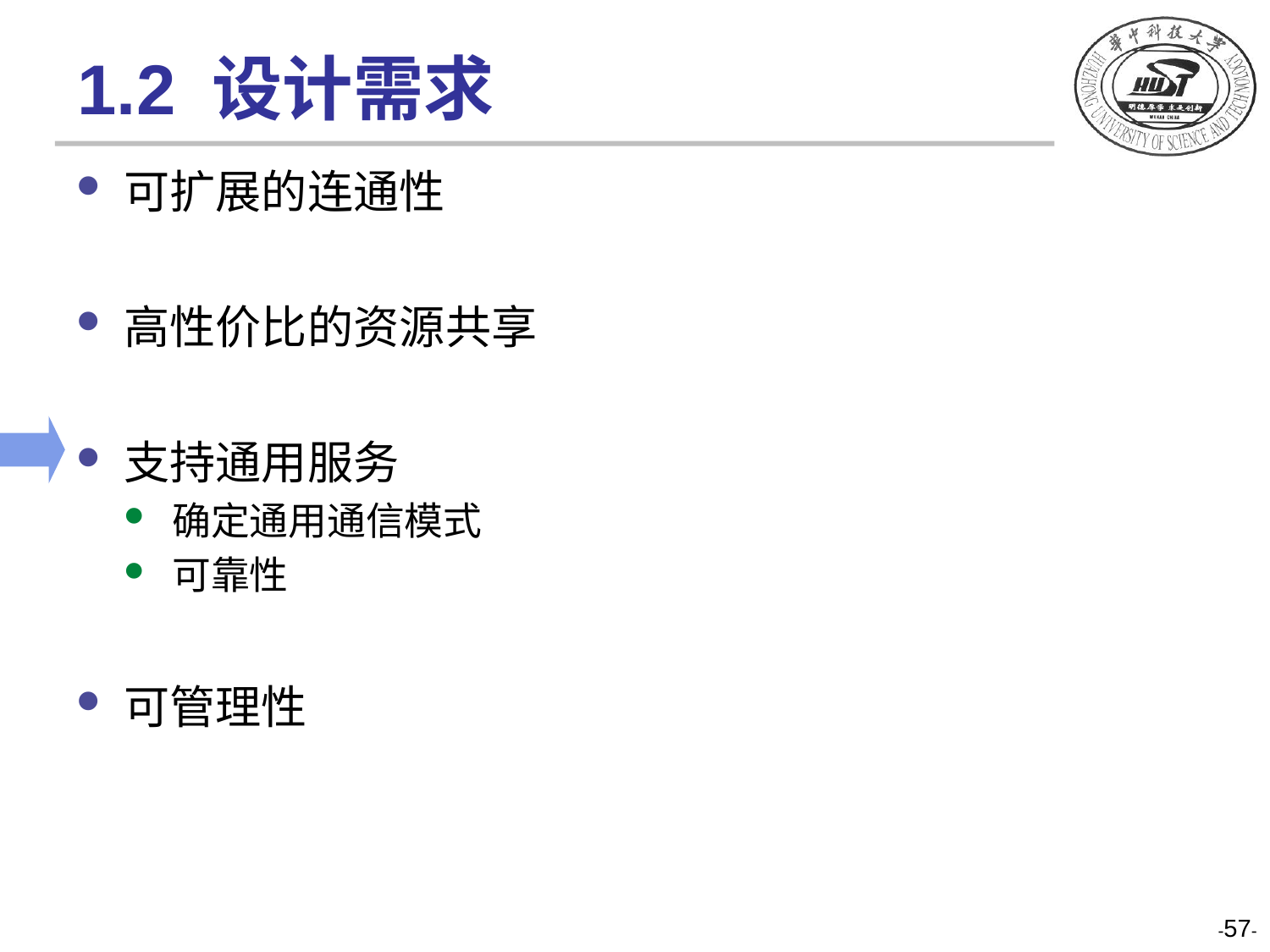

# 1.2 设计需求
可扩展的连通性

高性价比的资源共享

支持通用服务
确定通用通信模式
可靠性

可管理性

-57-